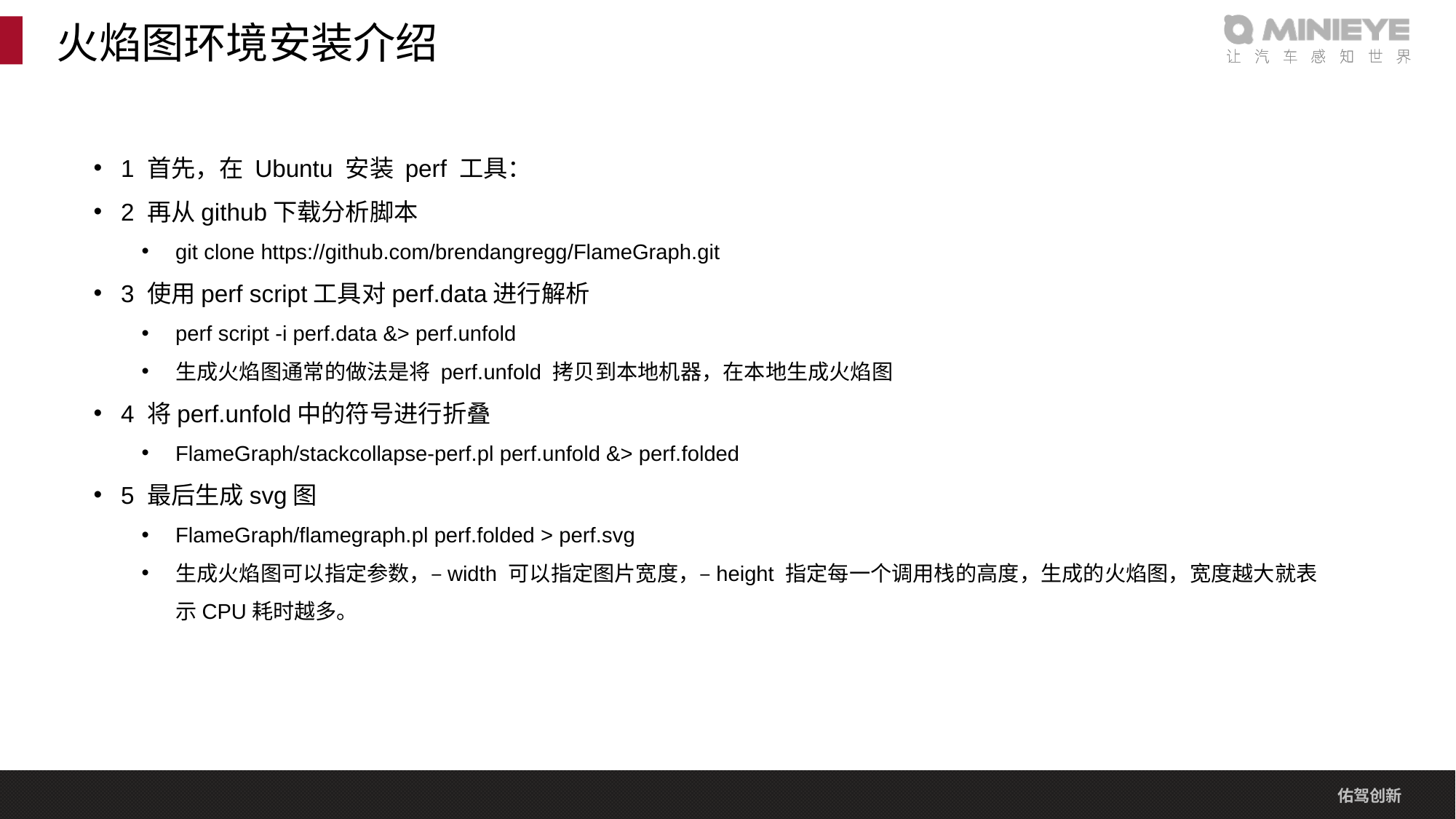

# 火焰图环境安装介绍
1 首先，在 Ubuntu 安装 perf 工具：
2 再从github下载分析脚本
git clone https://github.com/brendangregg/FlameGraph.git
3 使用perf script工具对perf.data进行解析
perf script -i perf.data &> perf.unfold
生成火焰图通常的做法是将 perf.unfold 拷贝到本地机器，在本地生成火焰图
4 将perf.unfold中的符号进行折叠
FlameGraph/stackcollapse-perf.pl perf.unfold &> perf.folded
5 最后生成svg图
FlameGraph/flamegraph.pl perf.folded > perf.svg
生成火焰图可以指定参数，–width 可以指定图片宽度，–height 指定每一个调用栈的高度，生成的火焰图，宽度越大就表示CPU耗时越多。